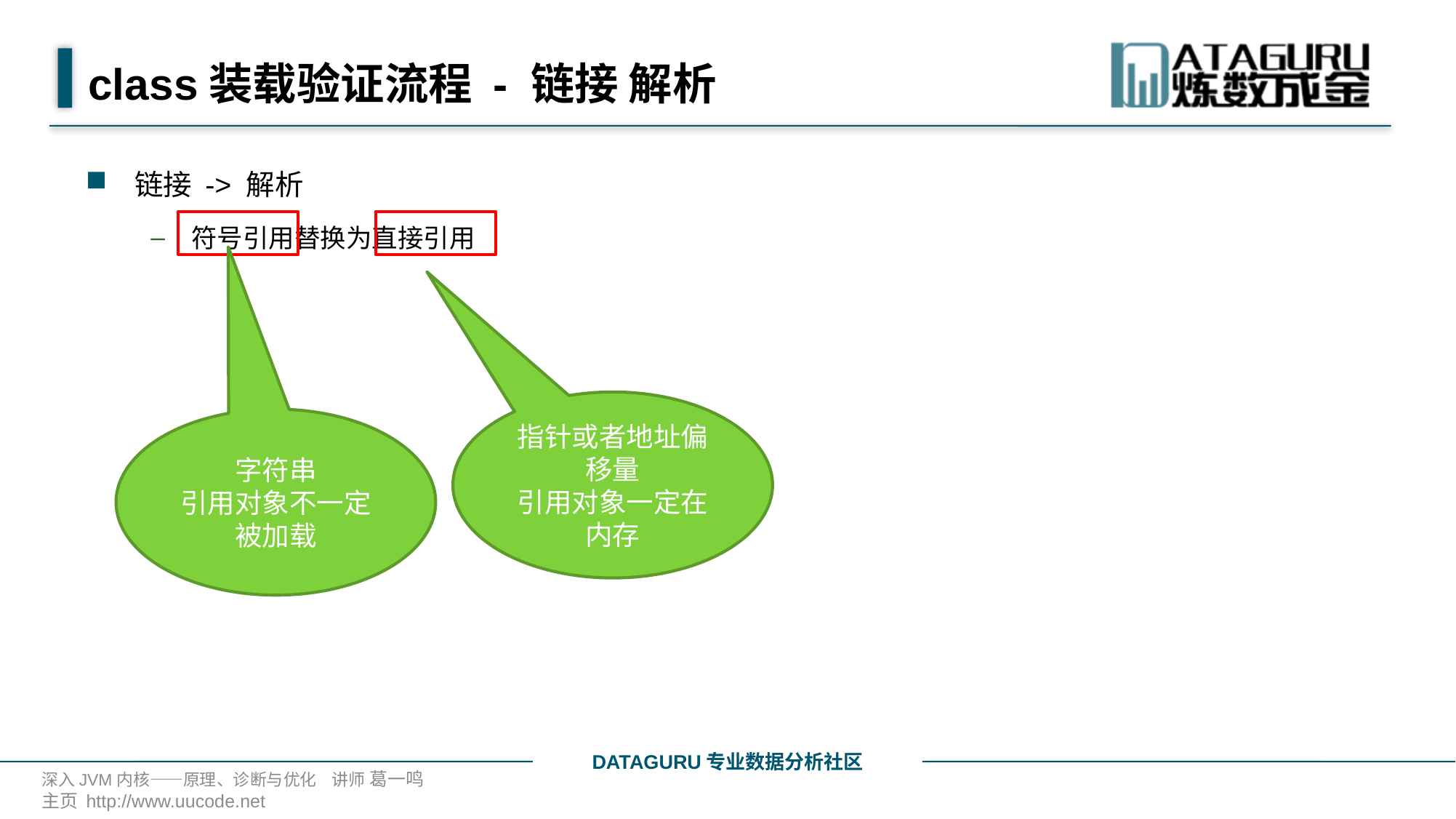

# class装载验证流程 - 链接 解析
链接 -> 解析
符号引用替换为直接引用

指针或者地址偏移量
引用对象一定在内存
字符串
引用对象不一定被加载